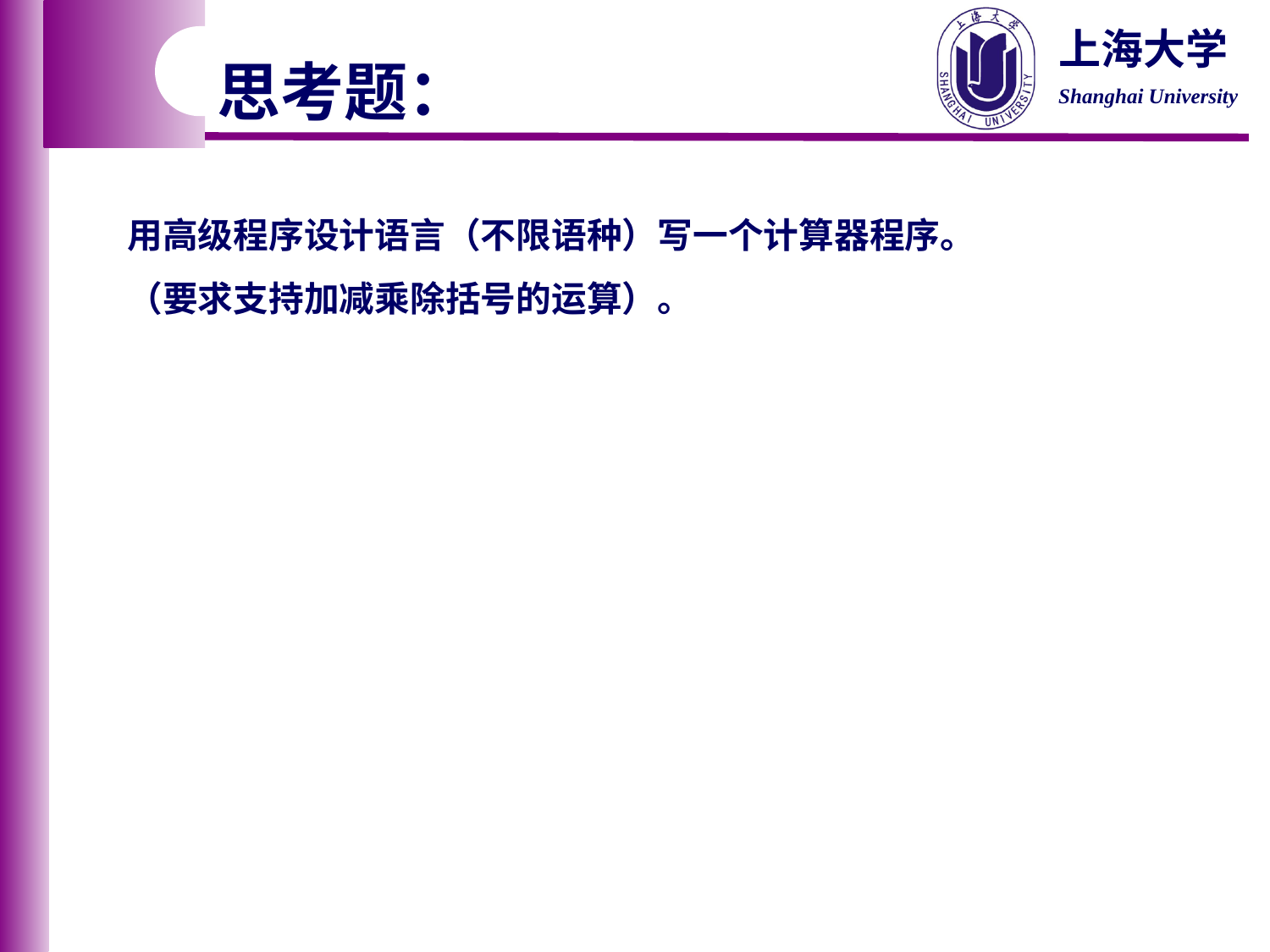

思考题：
用高级程序设计语言（不限语种）写一个计算器程序。
（要求支持加减乘除括号的运算）。